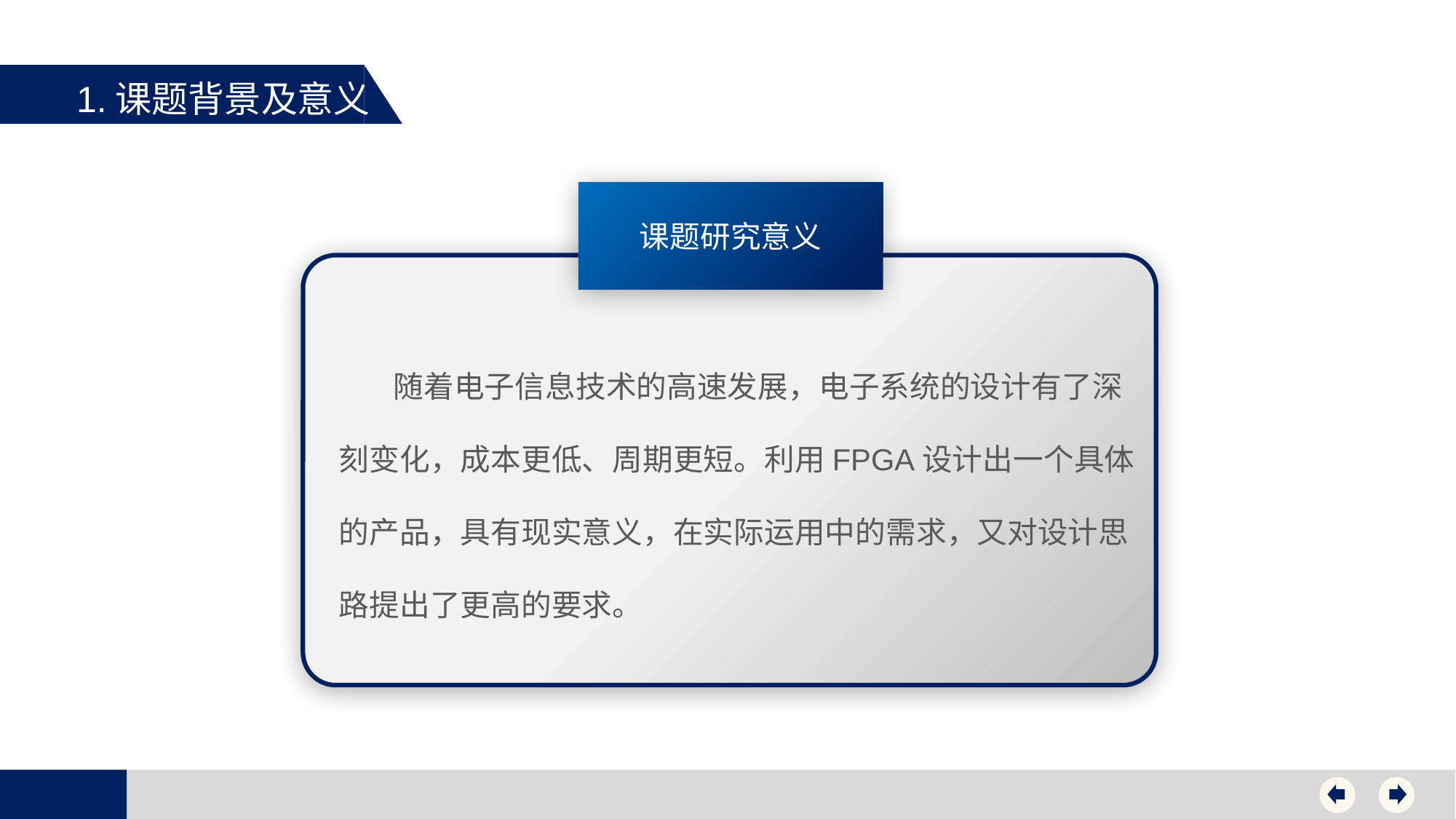

1.课题背景及意义
课题研究意义

       随着电子信息技术的高速发展，电子系统的设计有了深刻变化，成本更低、周期更短。利用FPGA设计出一个具体的产品，具有现实意义，在实际运用中的需求，又对设计思路提出了更高的要求。